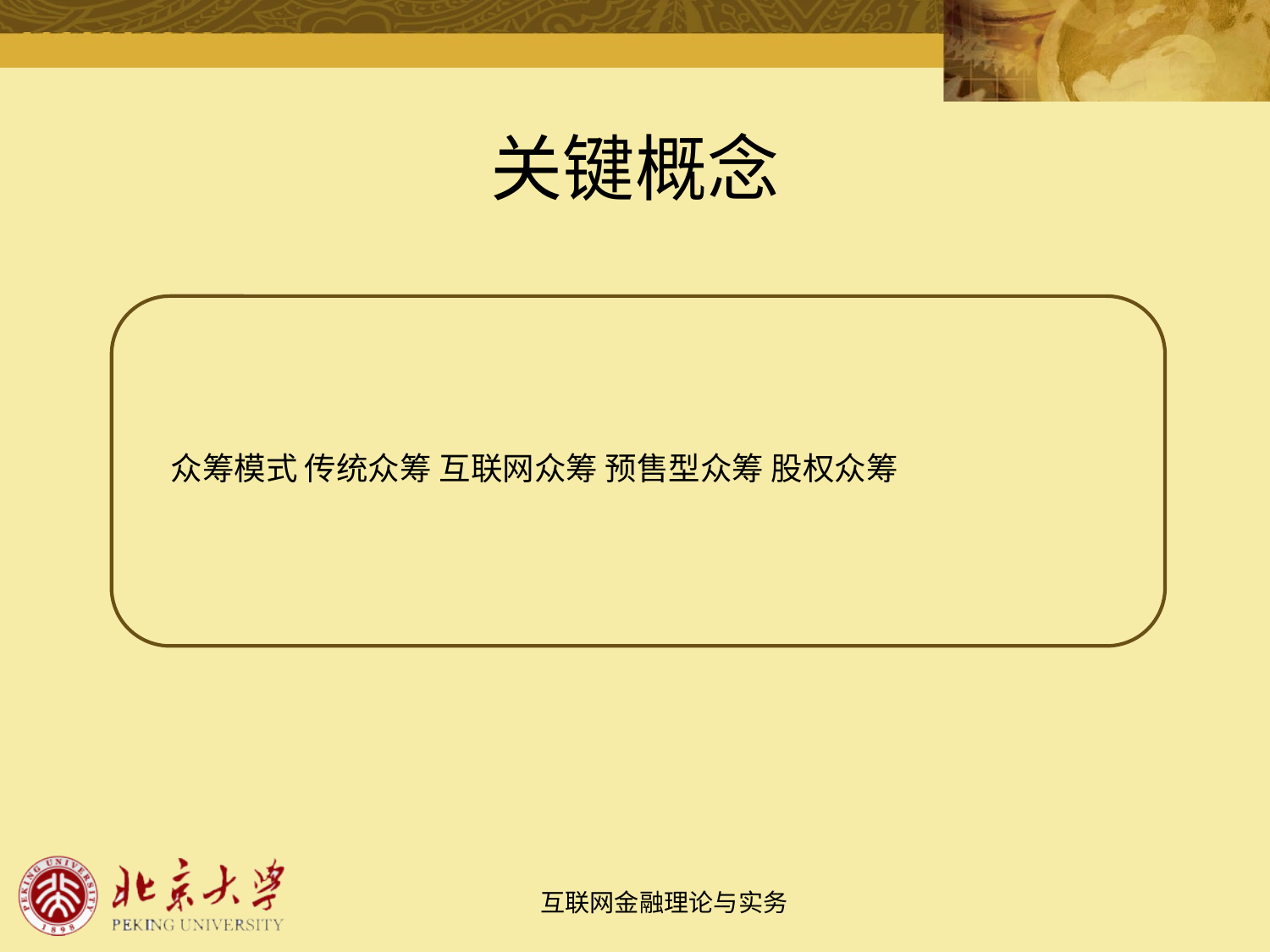

# 关键概念

众筹模式 传统众筹 互联网众筹 预售型众筹 股权众筹